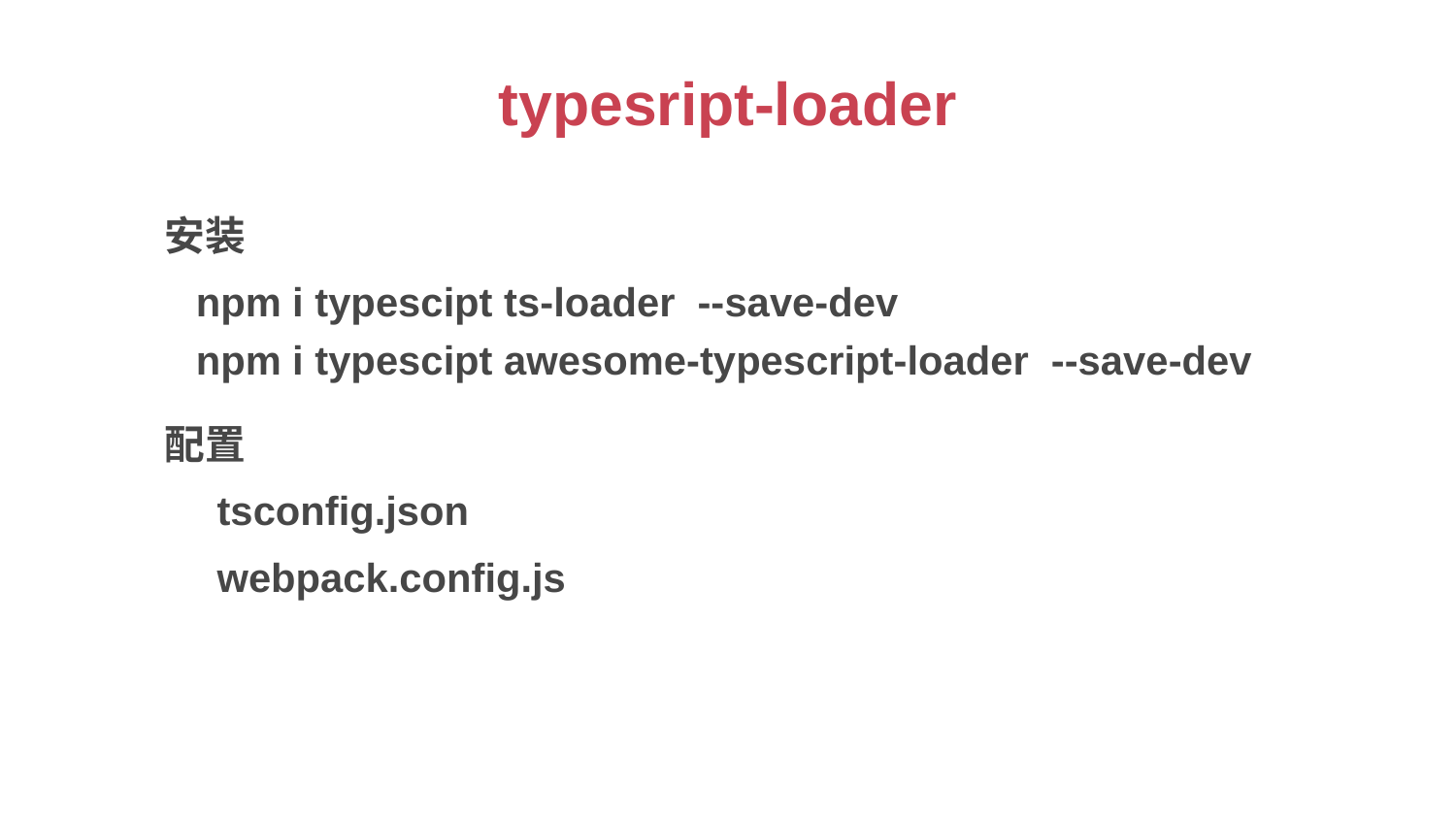

# typesript-loader
安装
npm i typescipt ts-loader  --save-dev
npm i typescipt awesome-typescript-loader  --save-dev
配置
tsconfig.json
webpack.config.js